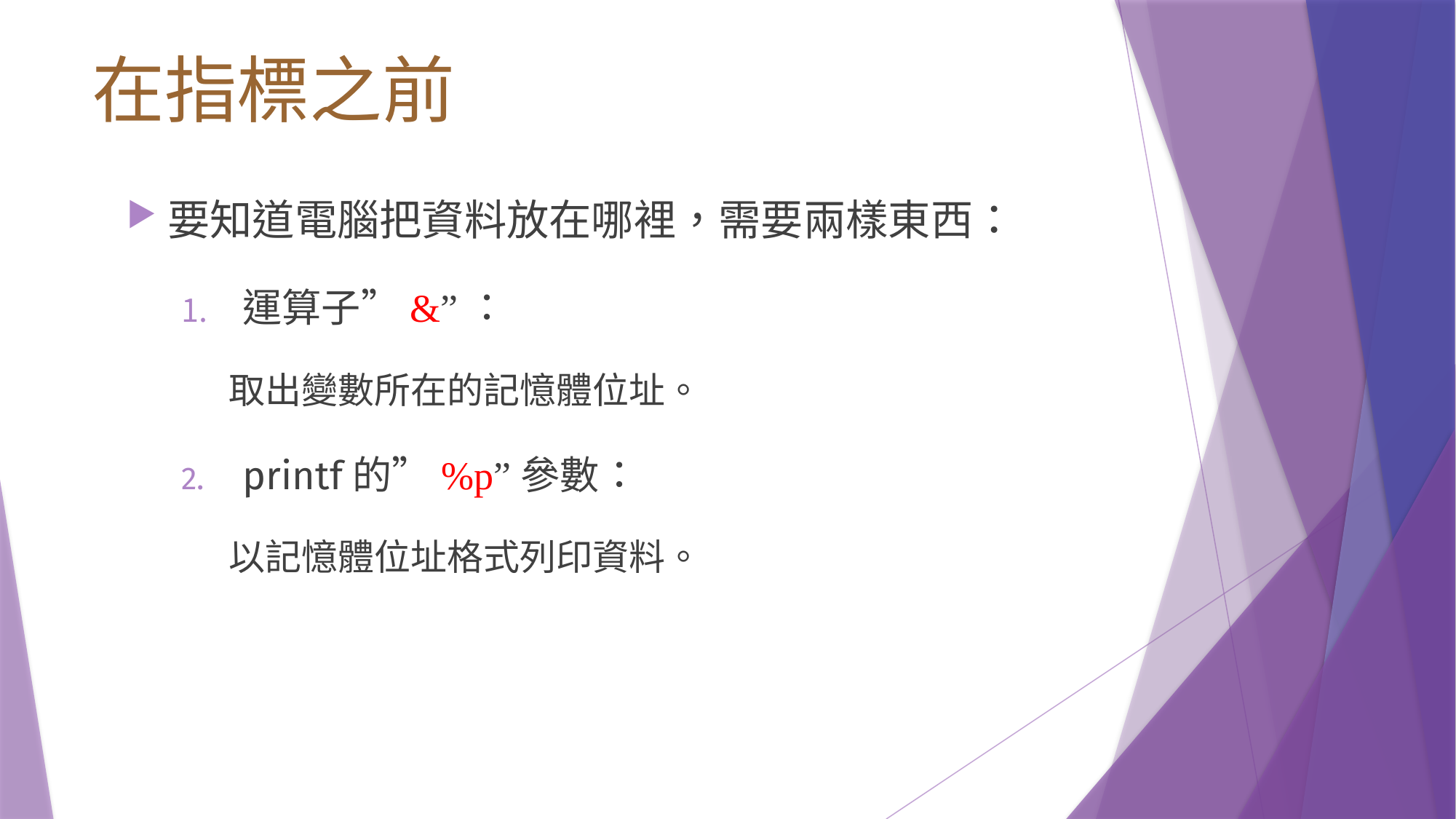

# 在指標之前
要知道電腦把資料放在哪裡，需要兩樣東西：
運算子”&”：
取出變數所在的記憶體位址。
printf的”%p”參數：
以記憶體位址格式列印資料。